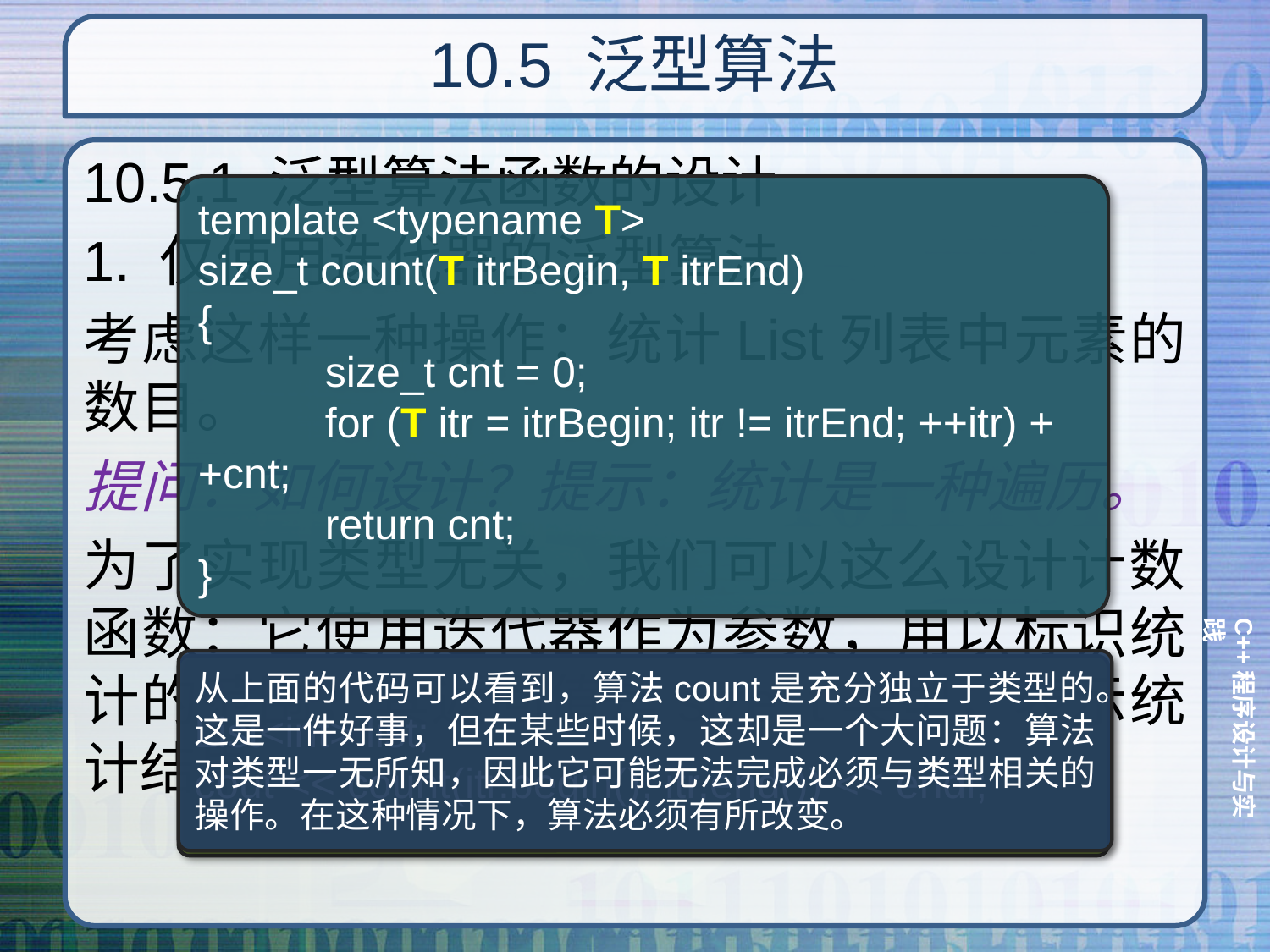

# 10.5 泛型算法
10.5.1 泛型算法函数的设计
1. 仅使用迭代器的泛型算法
考虑这样一种操作：统计List列表中元素的数目。
提问：如何设计？提示：统计是一种遍历。
为了实现类型无关，我们可以这么设计计数函数：它使用迭代器作为参数，用以标识统计的范围；其返回值是size_t类型，表示统计结果。
template <typename T>
size_t count(T itrBegin, T itrEnd)
{
	size_t cnt = 0;
	for (T itr = itrBegin; itr != itrEnd; ++itr) ++cnt;
	return cnt;
}
从上面的代码可以看到，算法count是充分独立于类型的。这是一件好事，但在某些时候，这却是一个大问题：算法对类型一无所知，因此它可能无法完成必须与类型相关的操作。在这种情况下，算法必须有所改变。
List<int> list;
cout << count(itr.begin(), itr.end()) << endl;